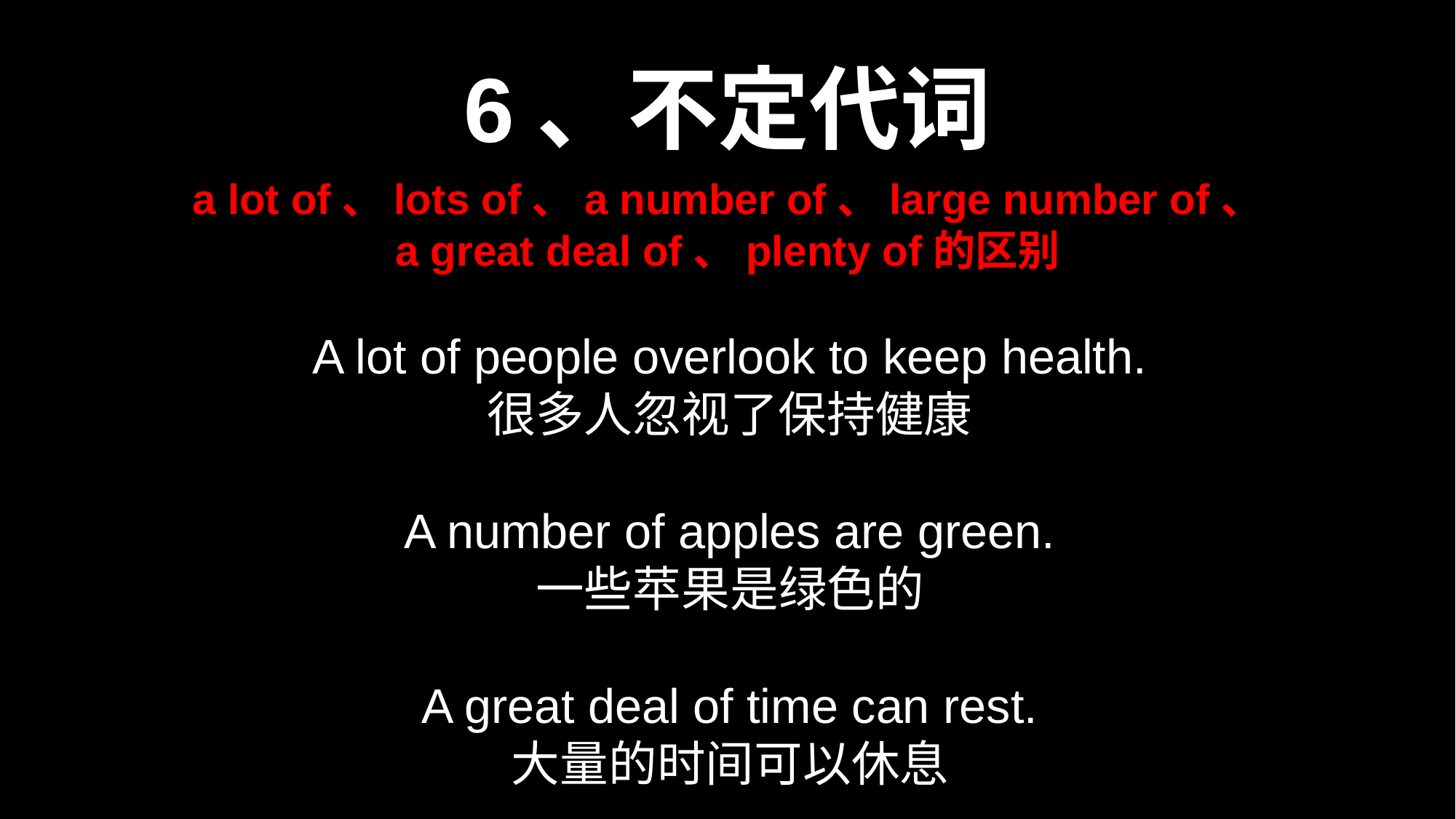

6、不定代词
a lot of、lots of、a number of、large number of、
a great deal of、plenty of的区别
A lot of people overlook to keep health.
很多人忽视了保持健康

A number of apples are green.
一些苹果是绿色的

A great deal of time can rest.
大量的时间可以休息